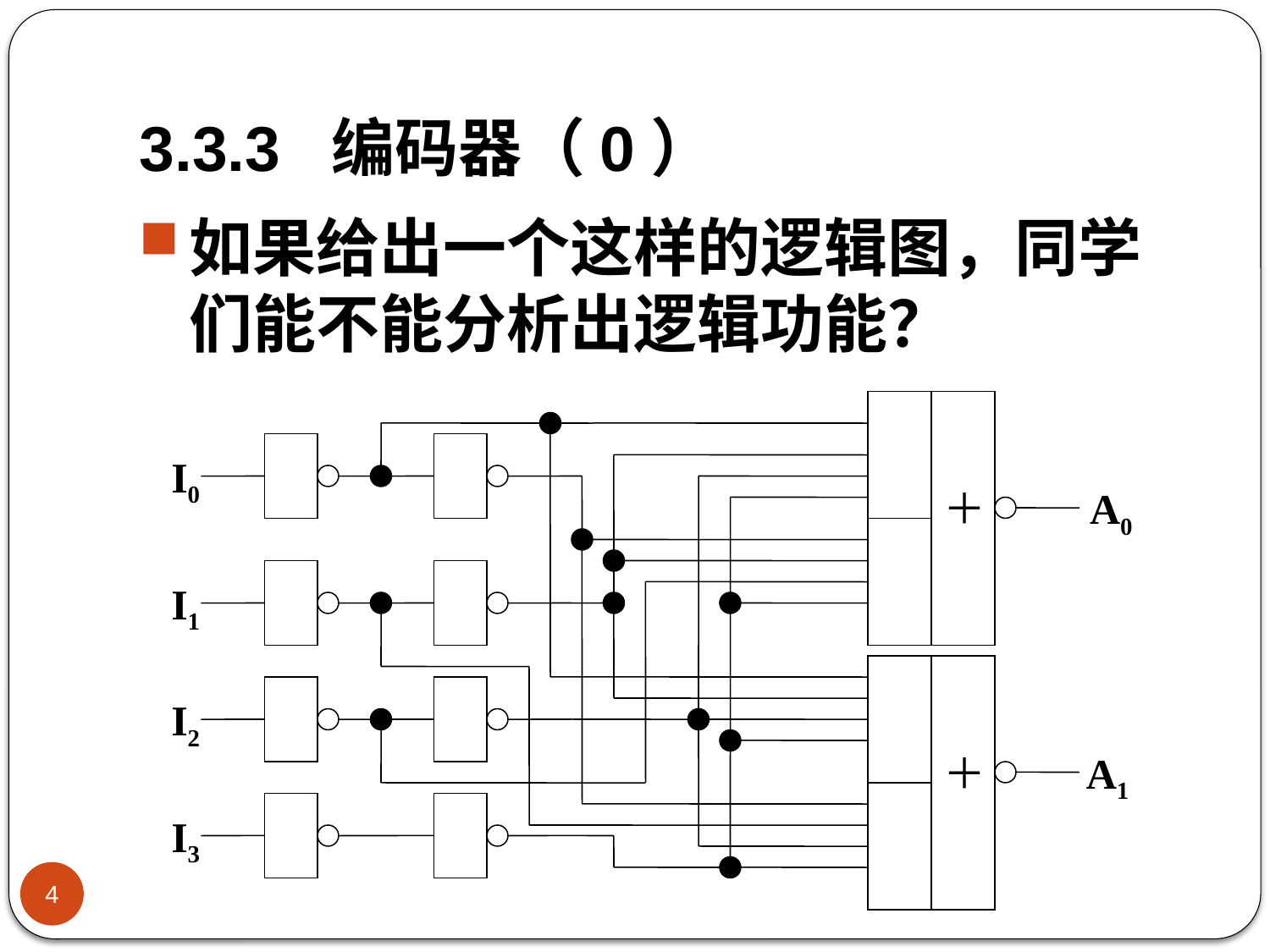

# 3.3.3  编码器（0）
如果给出一个这样的逻辑图，同学们能不能分析出逻辑功能？

＋

A0

＋

A1

I0

I1

I2

I3

4